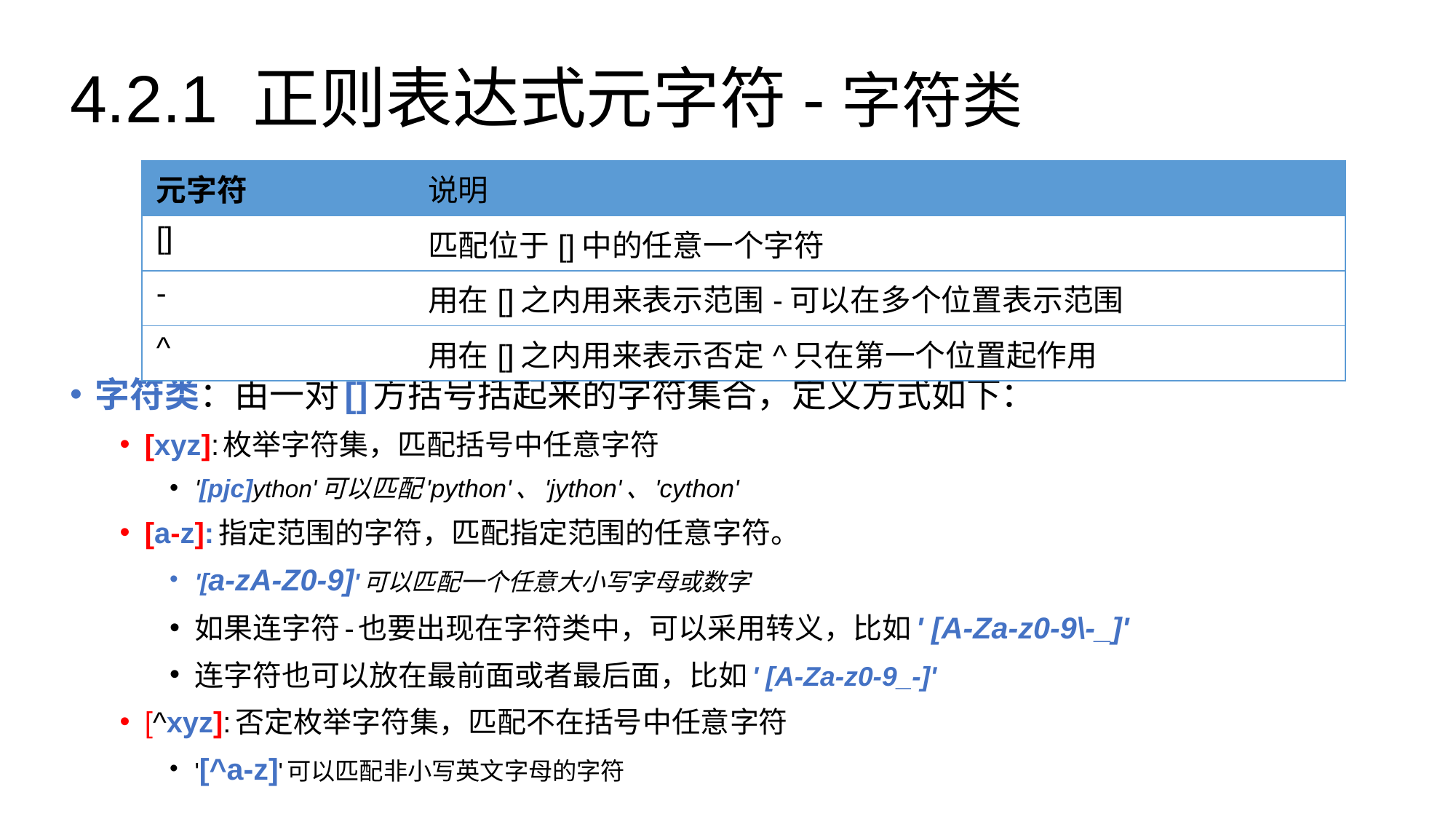

# 4.2.1 正则表达式元字符-字符类
| 元字符 | 说明 |
| --- | --- |
| [] | 匹配位于[]中的任意一个字符 |
| - | 用在[]之内用来表示范围-可以在多个位置表示范围 |
| ^ | 用在[]之内用来表示否定^只在第一个位置起作用 |
字符类：由一对[]方括号括起来的字符集合，定义方式如下：
[xyz]:枚举字符集，匹配括号中任意字符
'[pjc]ython'可以匹配'python'、'jython'、'cython'
[a-z]:指定范围的字符，匹配指定范围的任意字符。
'[a-zA-Z0-9]'可以匹配一个任意大小写字母或数字
如果连字符-也要出现在字符类中，可以采用转义，比如' [A-Za-z0-9\-_]'
连字符也可以放在最前面或者最后面，比如' [A-Za-z0-9_-]'
[^xyz]:否定枚举字符集，匹配不在括号中任意字符
'[^a-z]'可以匹配非小写英文字母的字符